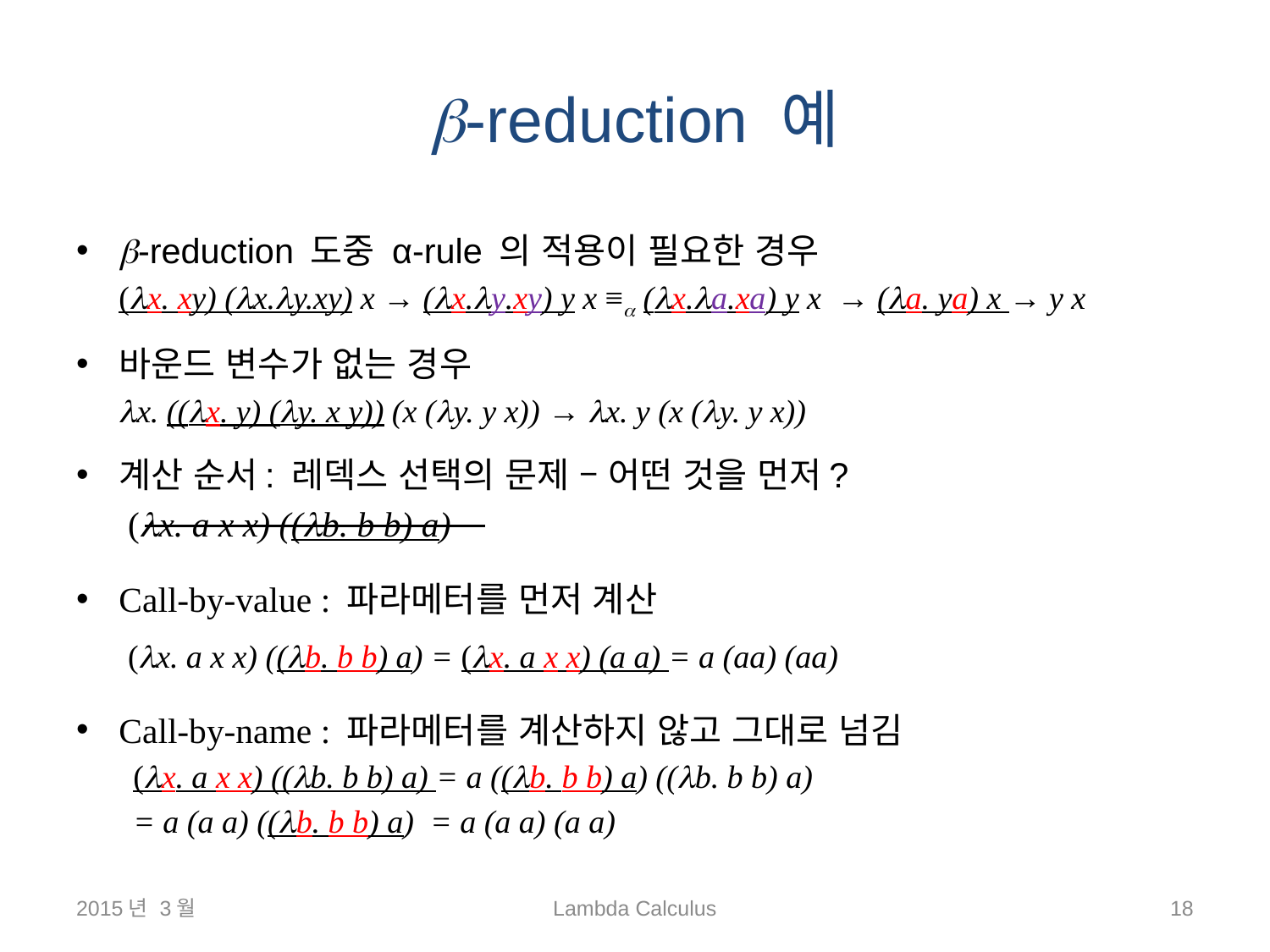

# β-reduction 예
β-reduction 도중 α-rule 의 적용이 필요한 경우
	(λx. xy) (λx.λy.xy) x → (λx.λy.xy) y x ≡α (λx.λa.xa) y x  → (λa. ya) x → y x

바운드 변수가 없는 경우
	λx. ((λx. y) (λy. x y)) (x (λy. y x)) → λx. y (x (λy. y x))

계산 순서: 레덱스 선택의 문제 – 어떤 것을 먼저?
	 (λx. a x x) ((λb. b b) a)

Call-by-value : 파라메터를 먼저 계산
	 (λx. a x x) ((λb. b b) a) = (λx. a x x) (a a) = a (aa) (aa)

Call-by-name : 파라메터를 계산하지 않고 그대로 넘김
(λx. a x x) ((λb. b b) a) = a ((λb. b b) a) ((λb. b b) a)
= a (a a) ((λb. b b) a)  = a (a a) (a a)
2015년 3월
Lambda Calculus
18